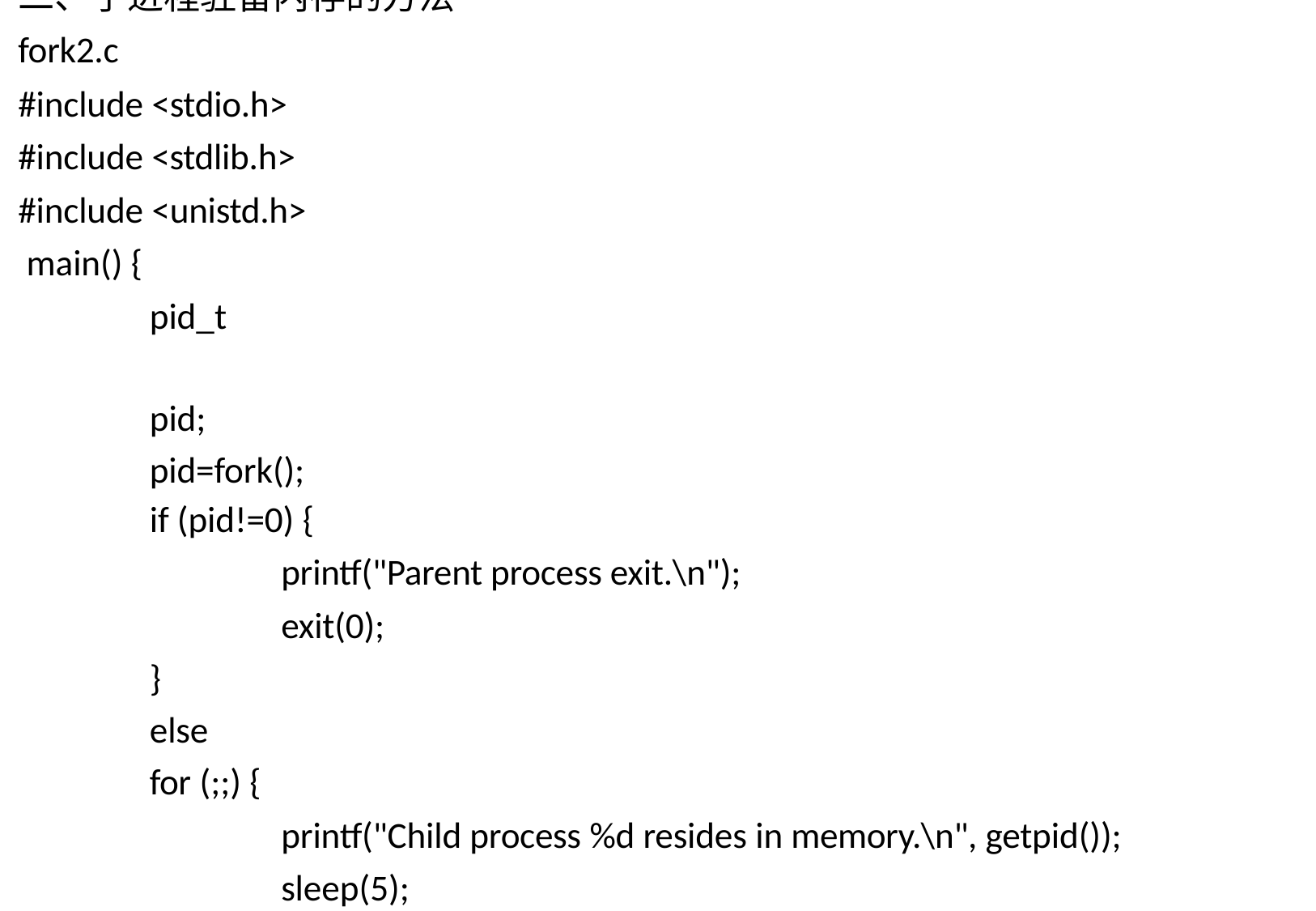

二、子进程驻留内存的方法
fork2.c
#include <stdio.h>  #include <stdlib.h>
#include <unistd.h>  main() {
pid_t	pid;  pid=fork();
if (pid!=0) {
printf("Parent process exit.\n");  exit(0);
}
else
for (;;) {
printf("Child process %d resides in memory.\n", getpid());  sleep(5);
}
}